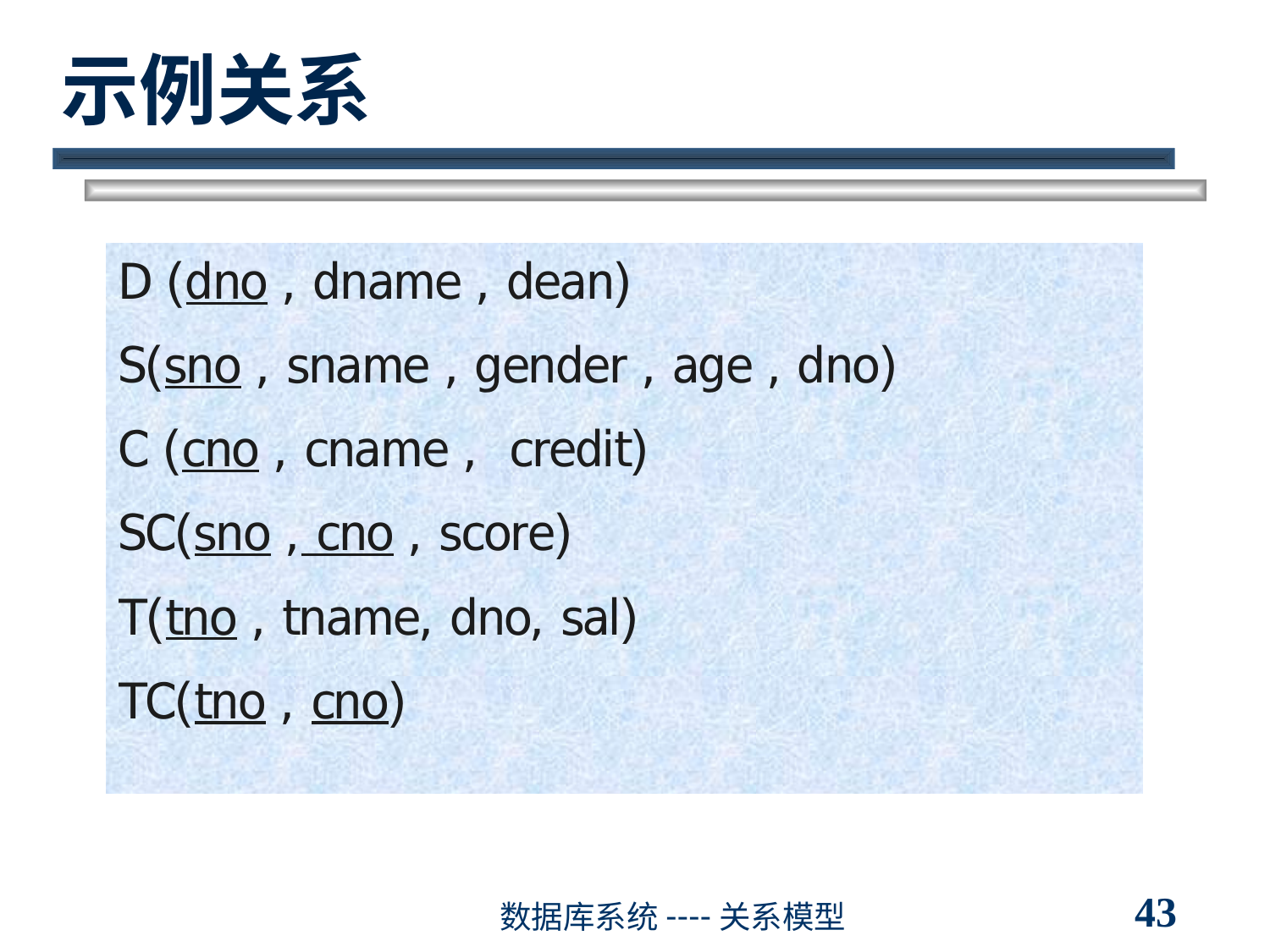

# 示例关系
D (dno , dname , dean)
S(sno , sname , gender , age , dno)
C (cno , cname ,  credit)
SC(sno , cno , score)
T(tno , tname, dno, sal)
TC(tno , cno)
43
数据库系统----关系模型